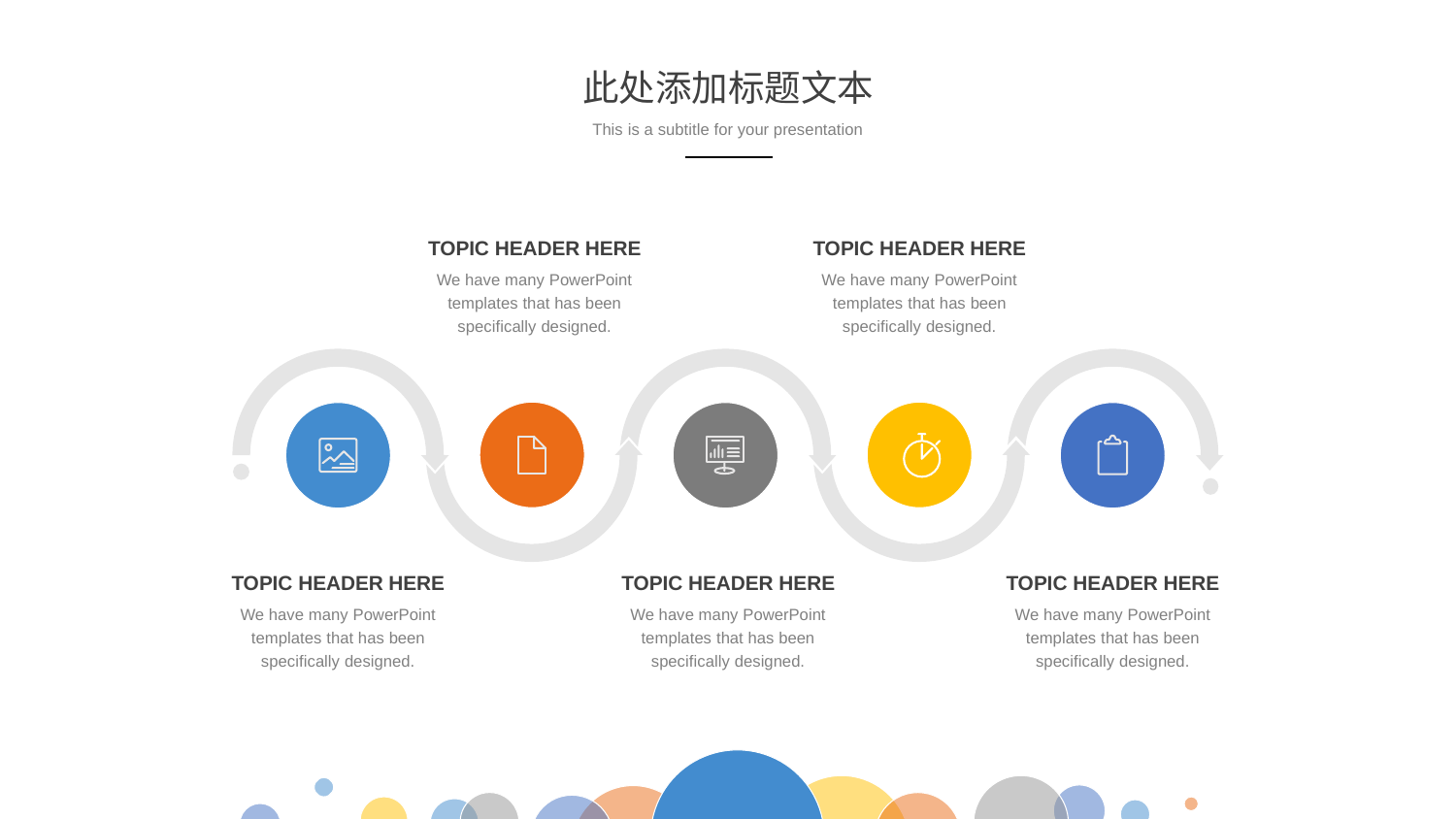

此处添加标题文本
This is a subtitle for your presentation
TOPIC HEADER HERE
We have many PowerPoint templates that has been specifically designed.
TOPIC HEADER HERE
We have many PowerPoint templates that has been specifically designed.

TOPIC HEADER HERE
We have many PowerPoint templates that has been specifically designed.
TOPIC HEADER HERE
We have many PowerPoint templates that has been specifically designed.
TOPIC HEADER HERE
We have many PowerPoint templates that has been specifically designed.